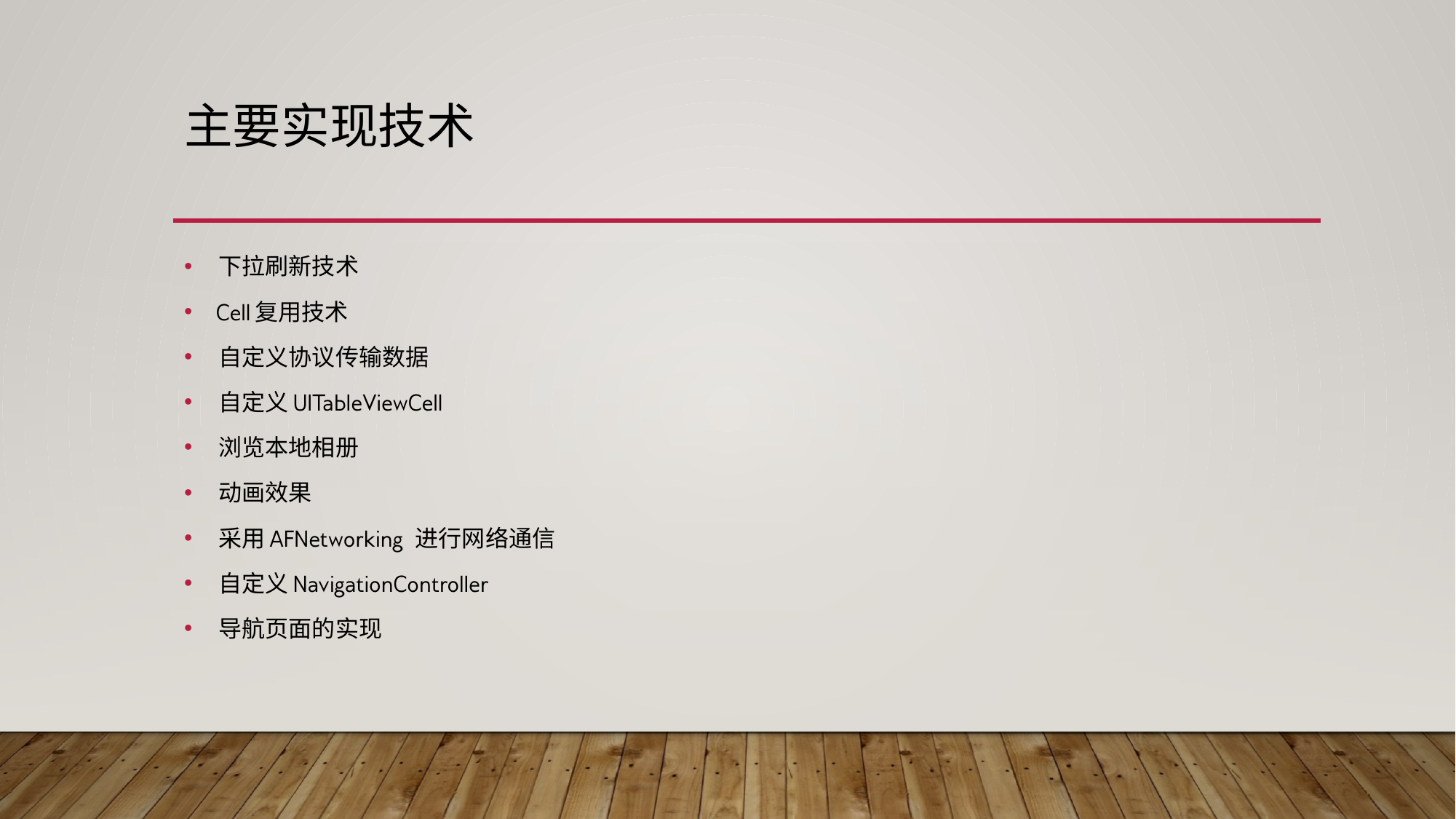

# 主要实现技术
 下拉刷新技术
 Cell复用技术
 自定义协议传输数据
 自定义UITableViewCell
 浏览本地相册
 动画效果
 采用AFNetworking 进行网络通信
 自定义NavigationController
 导航页面的实现